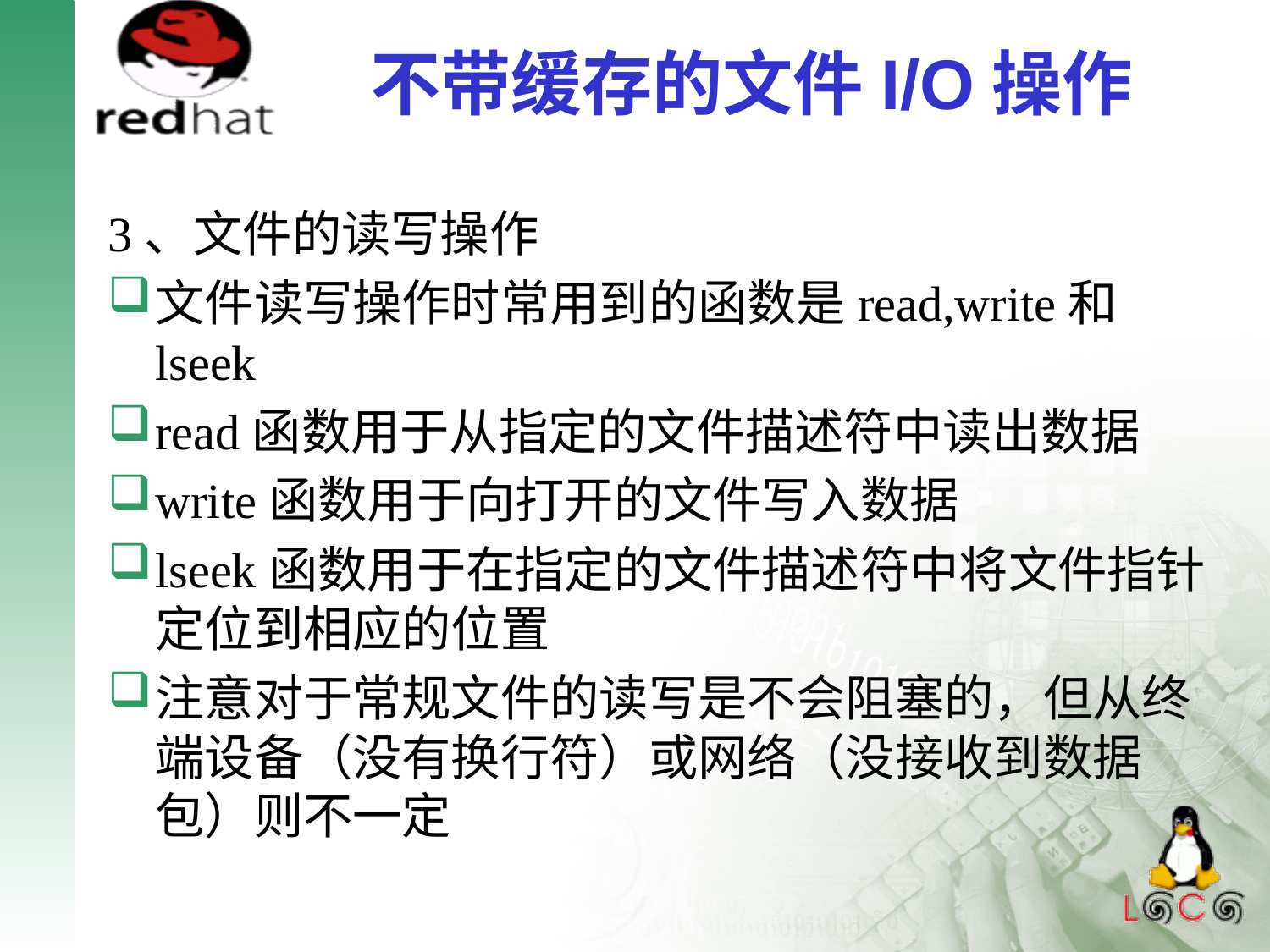

# 不带缓存的文件I/O操作
3、文件的读写操作
文件读写操作时常用到的函数是read,write和lseek
read函数用于从指定的文件描述符中读出数据
write函数用于向打开的文件写入数据
lseek函数用于在指定的文件描述符中将文件指针定位到相应的位置
注意对于常规文件的读写是不会阻塞的，但从终端设备（没有换行符）或网络（没接收到数据包）则不一定